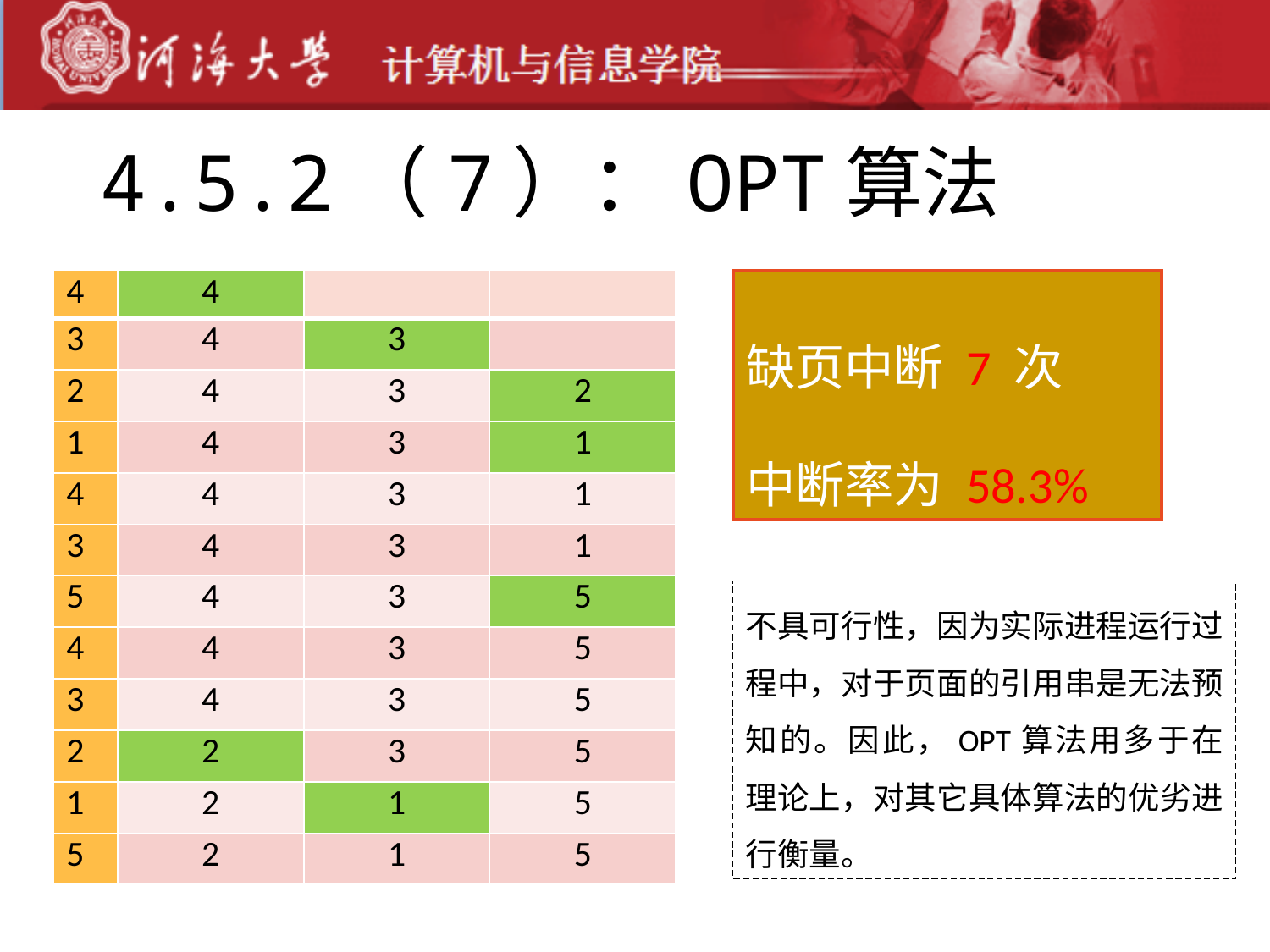

# 4.5.2（7）：OPT算法
| 4 | 4 |  |  |
| --- | --- | --- | --- |
| 3 | 4 | 3 |  |
| 2 | 4 | 3 | 2 |
| 1 | 4 | 3 | 1 |
| 4 | 4 | 3 | 1 |
| 3 | 4 | 3 | 1 |
| 5 | 4 | 3 | 5 |
| 4 | 4 | 3 | 5 |
| 3 | 4 | 3 | 5 |
| 2 | 2 | 3 | 5 |
| 1 | 2 | 1 | 5 |
| 5 | 2 | 1 | 5 |
缺页中断 7 次
中断率为 58.3%
不具可行性，因为实际进程运行过程中，对于页面的引用串是无法预知的。因此，OPT算法用多于在理论上，对其它具体算法的优劣进行衡量。